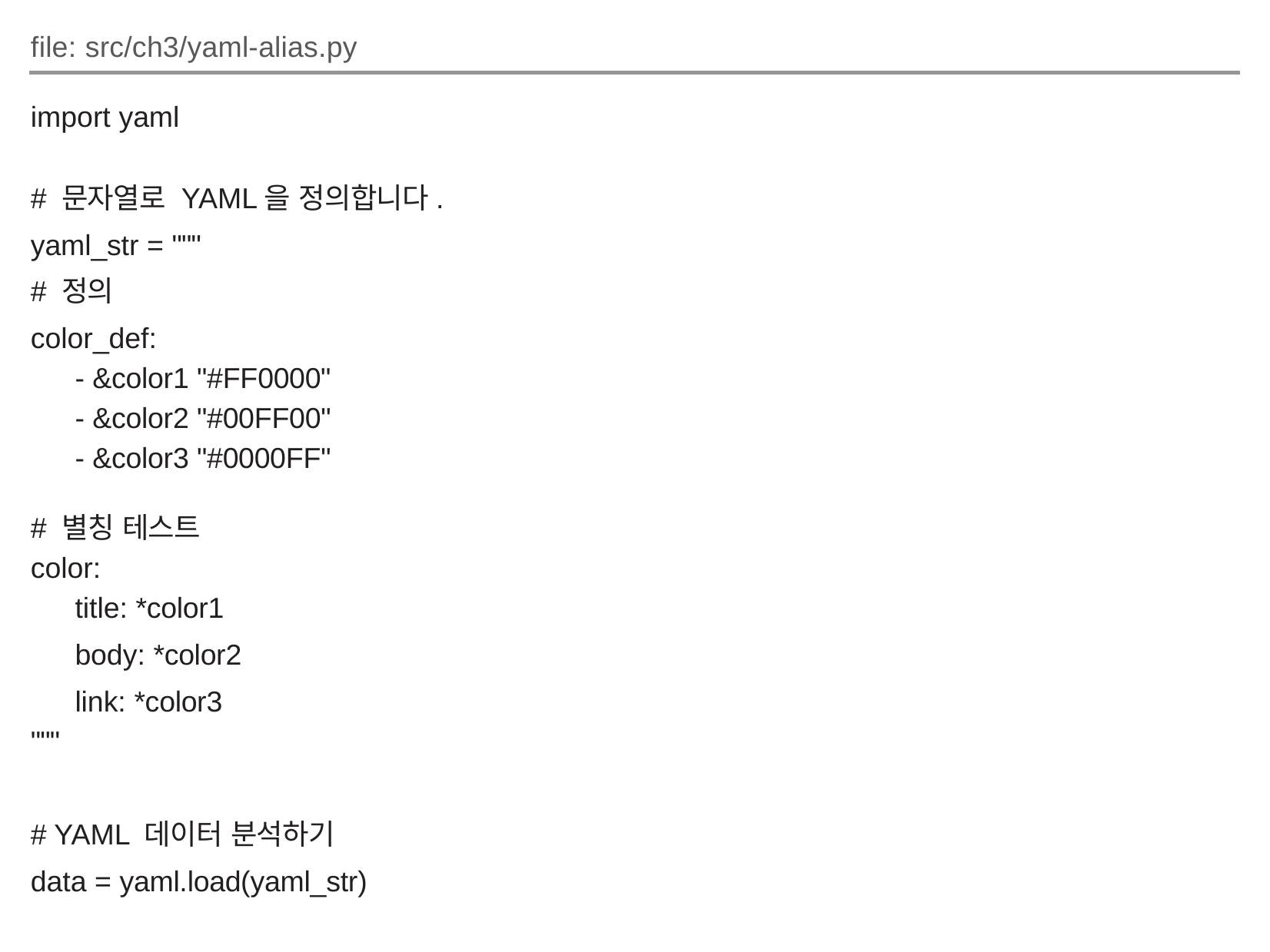

file: src/ch3/yaml-alias.py

import yaml

# 문자열로 YAML을 정의합니다.
yaml_str = """
# 정의
color_def:
- &color1 "#FF0000"
- &color2 "#00FF00"
- &color3 "#0000FF"

# 별칭 테스트
color:
title: *color1
body: *color2
link: *color3
"""

# YAML 데이터 분석하기
data = yaml.load(yaml_str)